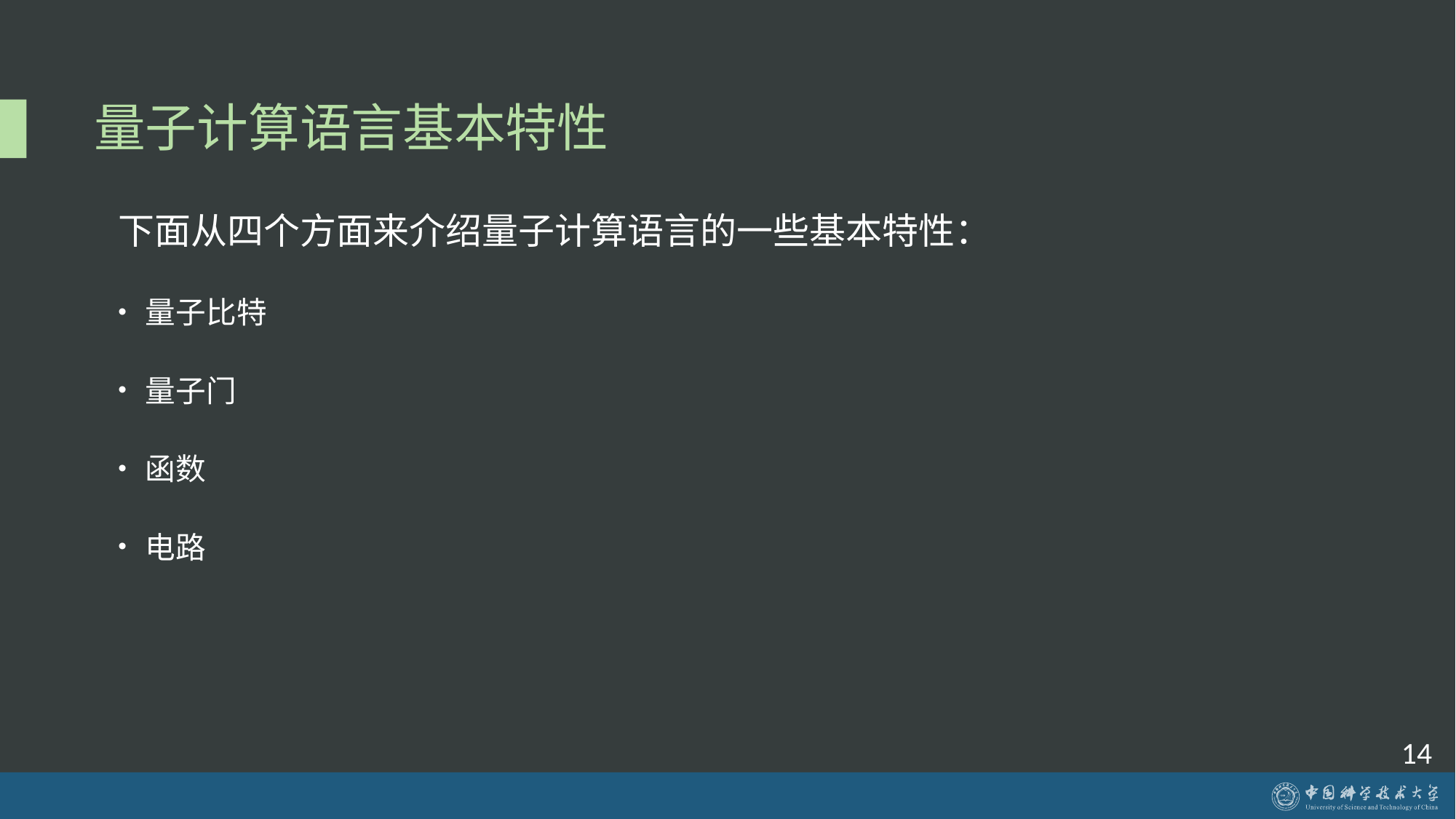

# 量子计算语言基本特性
下面从四个方面来介绍量子计算语言的一些基本特性：
量子比特
量子门
函数
电路
14